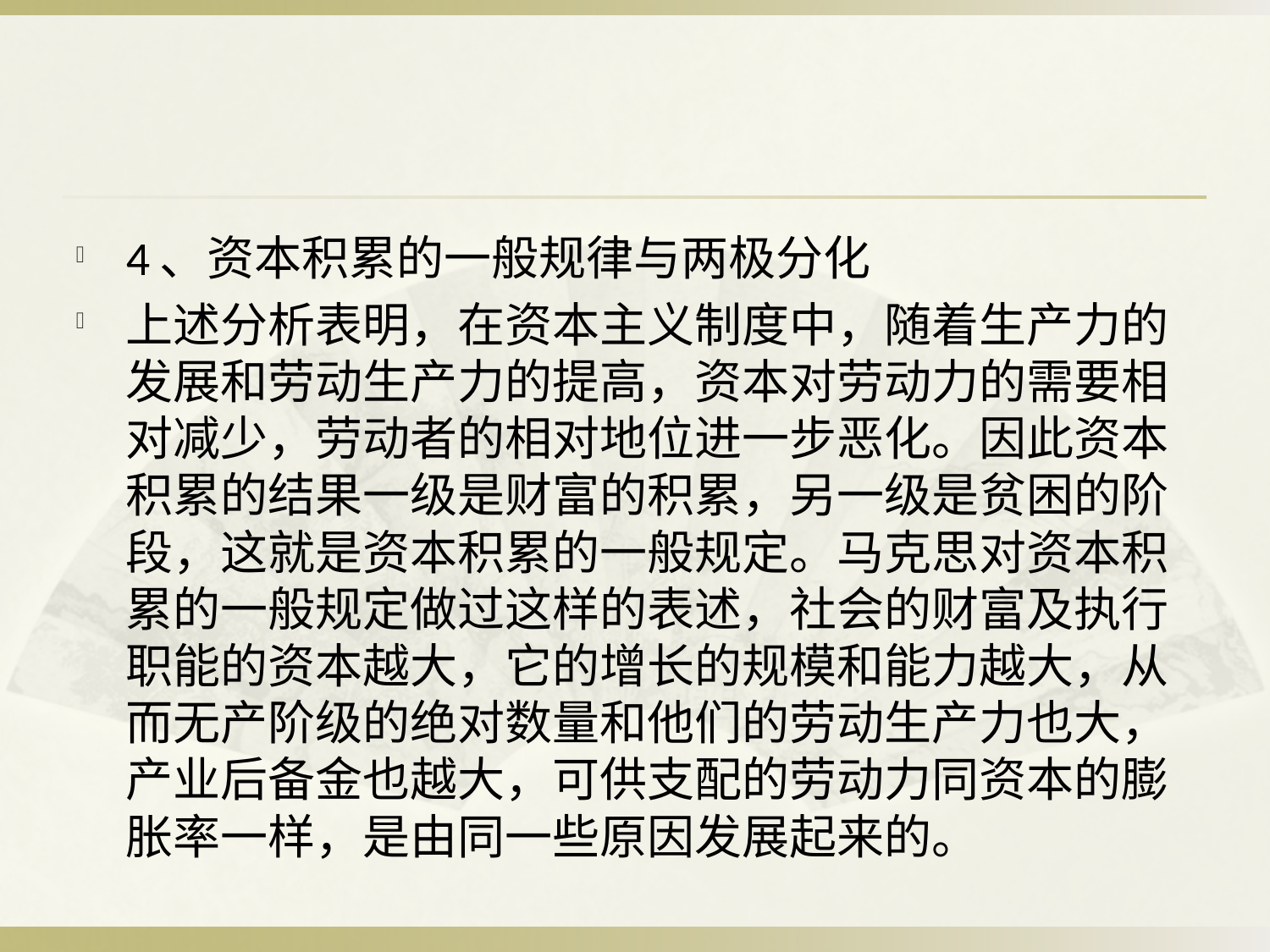

#
4、资本积累的一般规律与两极分化
上述分析表明，在资本主义制度中，随着生产力的发展和劳动生产力的提高，资本对劳动力的需要相对减少，劳动者的相对地位进一步恶化。因此资本积累的结果一级是财富的积累，另一级是贫困的阶段，这就是资本积累的一般规定。马克思对资本积累的一般规定做过这样的表述，社会的财富及执行职能的资本越大，它的增长的规模和能力越大，从而无产阶级的绝对数量和他们的劳动生产力也大，产业后备金也越大，可供支配的劳动力同资本的膨胀率一样，是由同一些原因发展起来的。